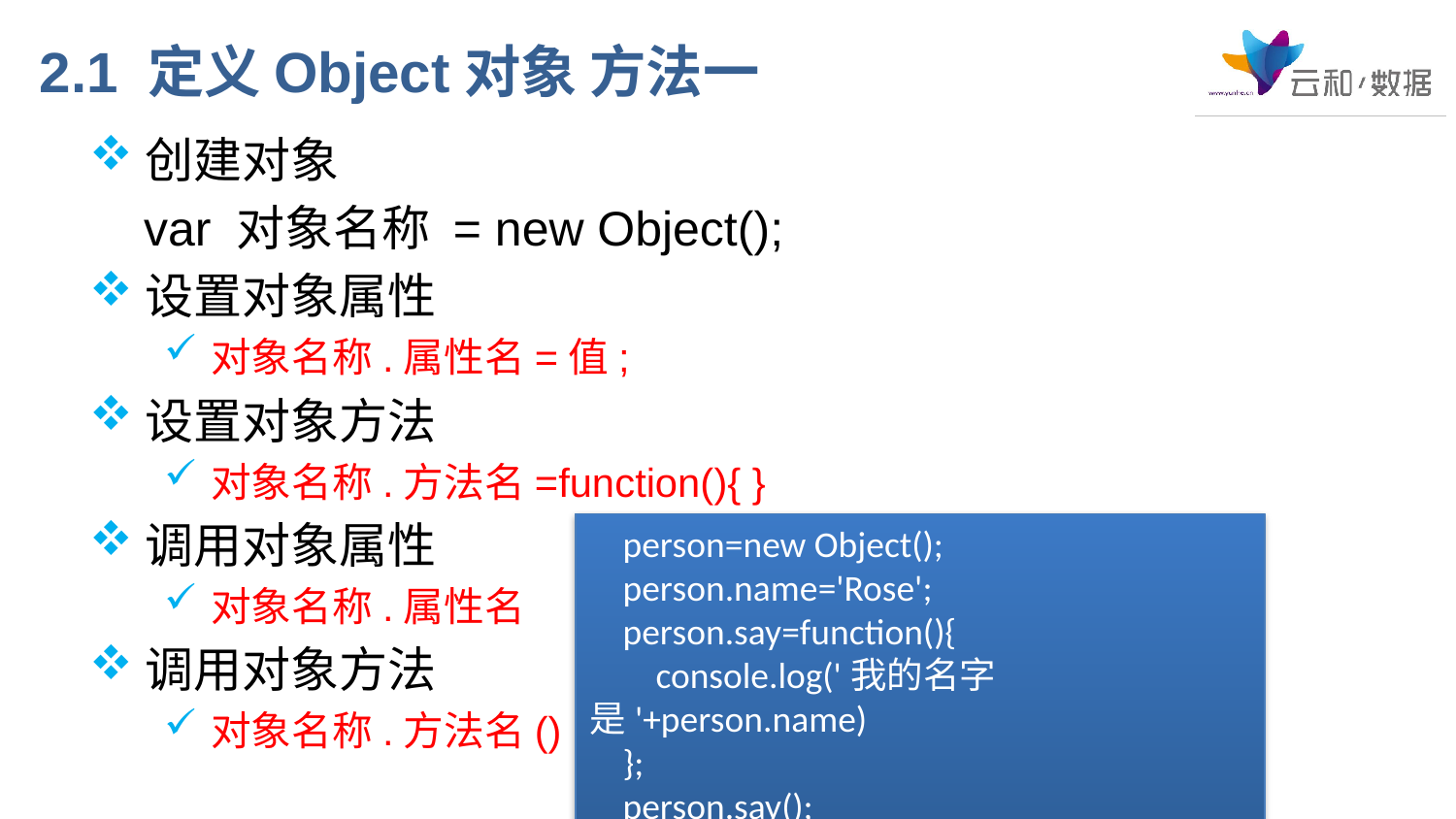

# 2.1 定义Object对象 方法一
创建对象
    var 对象名称 = new Object();
设置对象属性
对象名称.属性名=值;
设置对象方法
对象名称.方法名=function(){ }
调用对象属性
对象名称.属性名
调用对象方法
对象名称.方法名()

    person=new Object();
    person.name='Rose';
    person.say=function(){
        console.log('我的名字是'+person.name)
    };
    person.say();
6